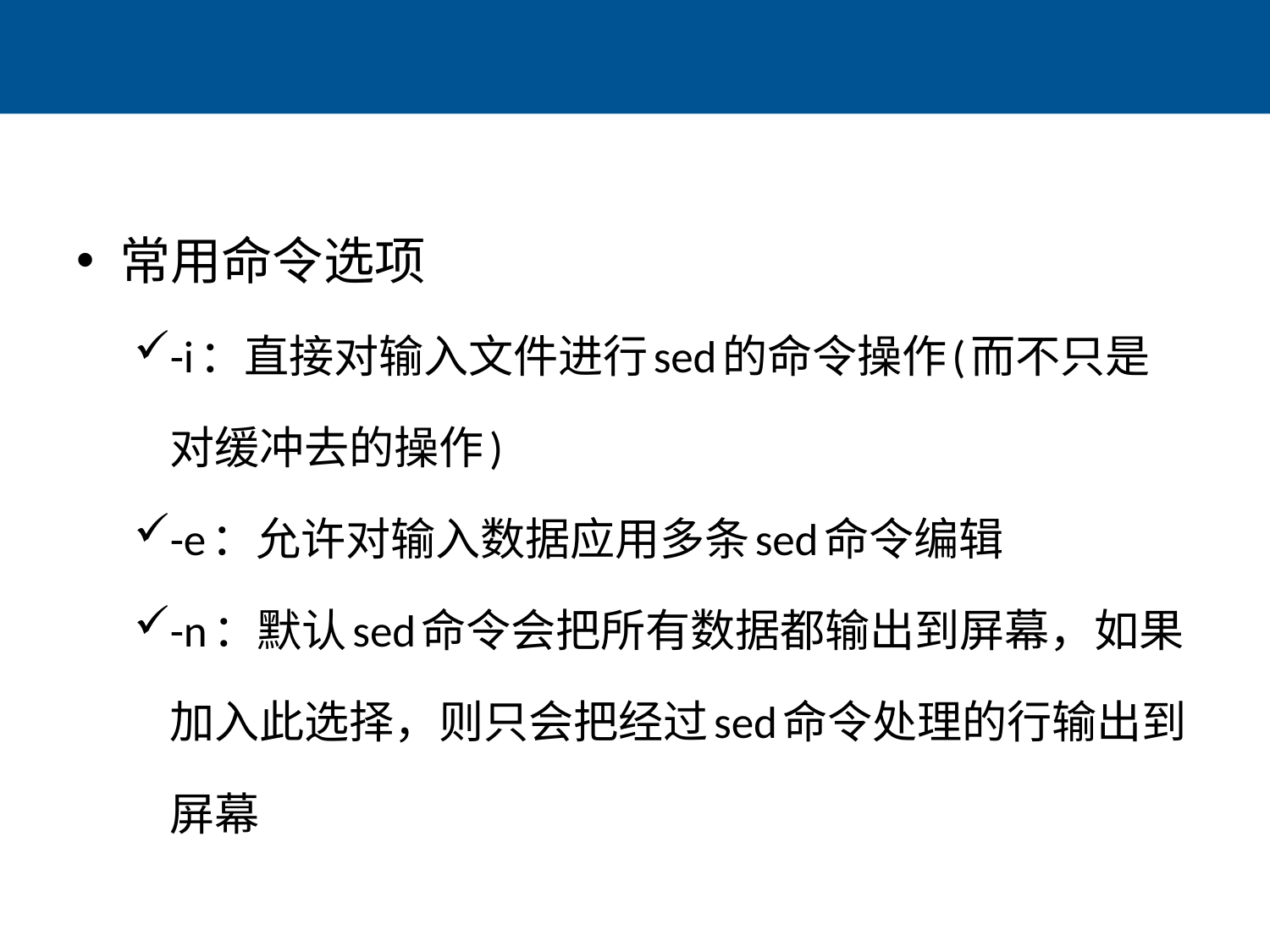

#
常用命令选项
-i：直接对输入文件进行sed的命令操作(而不只是对缓冲去的操作)
-e：允许对输入数据应用多条sed命令编辑
-n：默认sed命令会把所有数据都输出到屏幕，如果加入此选择，则只会把经过sed命令处理的行输出到屏幕